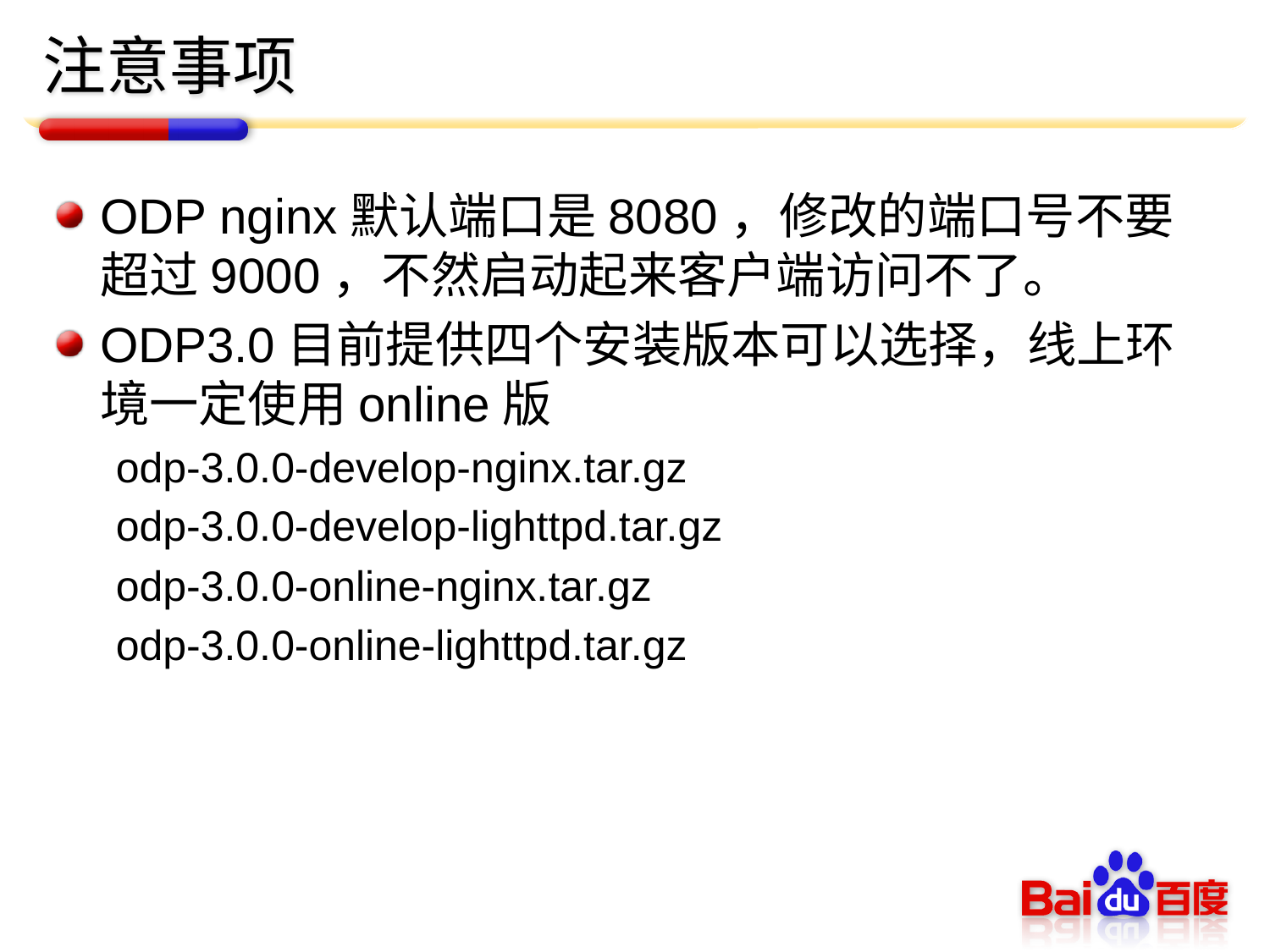

# 注意事项
ODP nginx默认端口是8080，修改的端口号不要超过9000，不然启动起来客户端访问不了。
ODP3.0目前提供四个安装版本可以选择，线上环境一定使用online版
odp-3.0.0-develop-nginx.tar.gz
odp-3.0.0-develop-lighttpd.tar.gz
odp-3.0.0-online-nginx.tar.gz
odp-3.0.0-online-lighttpd.tar.gz